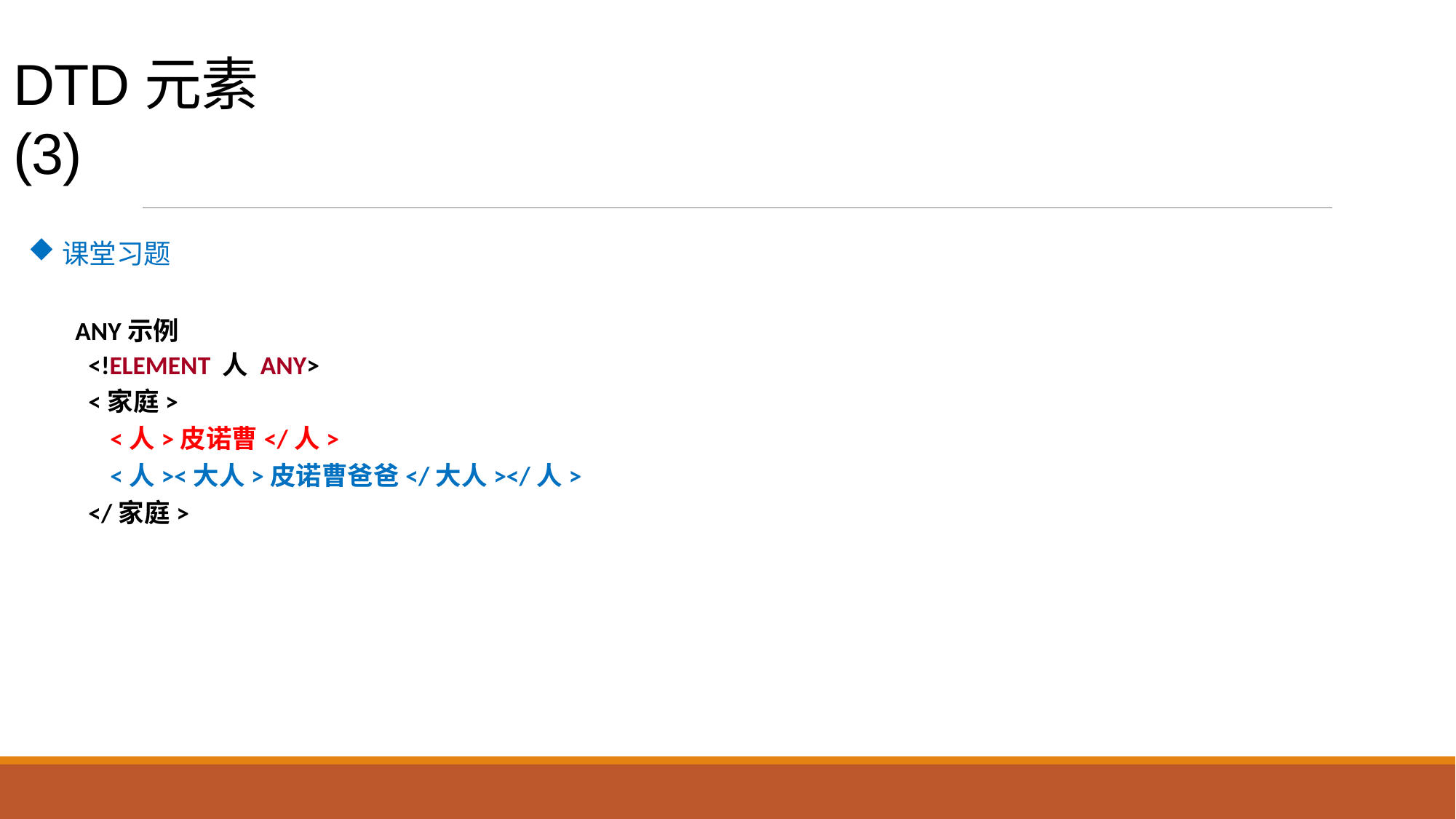

# DTD元素(3)
课堂习题
ANY示例
<!ELEMENT 人 ANY>
<家庭>
	<人>皮诺曹</人>
	<人><大人>皮诺曹爸爸</大人></人>
</家庭>